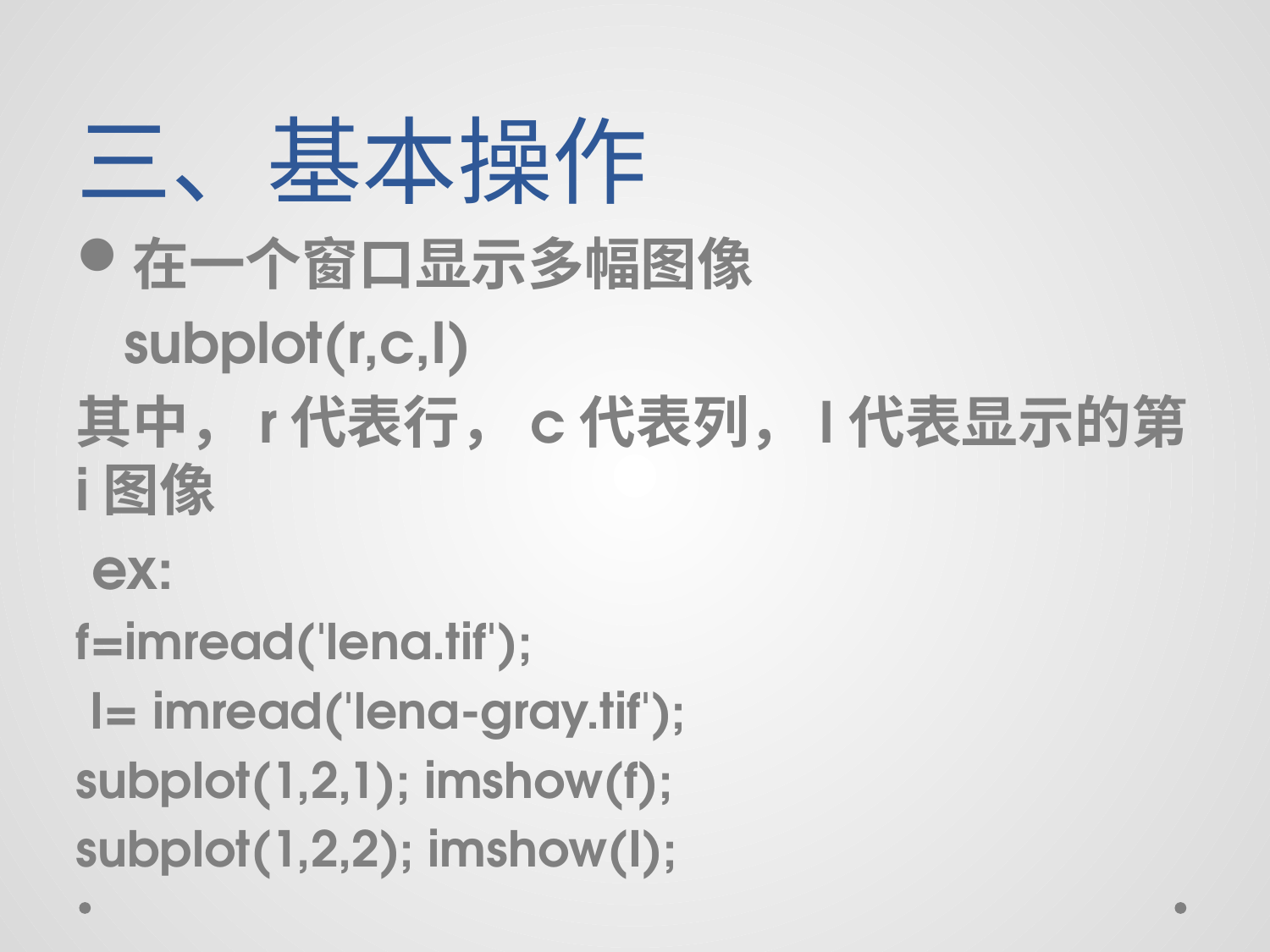

# 三、基本操作
在一个窗口显示多幅图像
   subplot(r,c,I)
其中，r代表行，c代表列，I代表显示的第i图像
 ex:
f=imread('lena.tif');
 I= imread('lena-gray.tif');
subplot(1,2,1); imshow(f);
subplot(1,2,2); imshow(I);